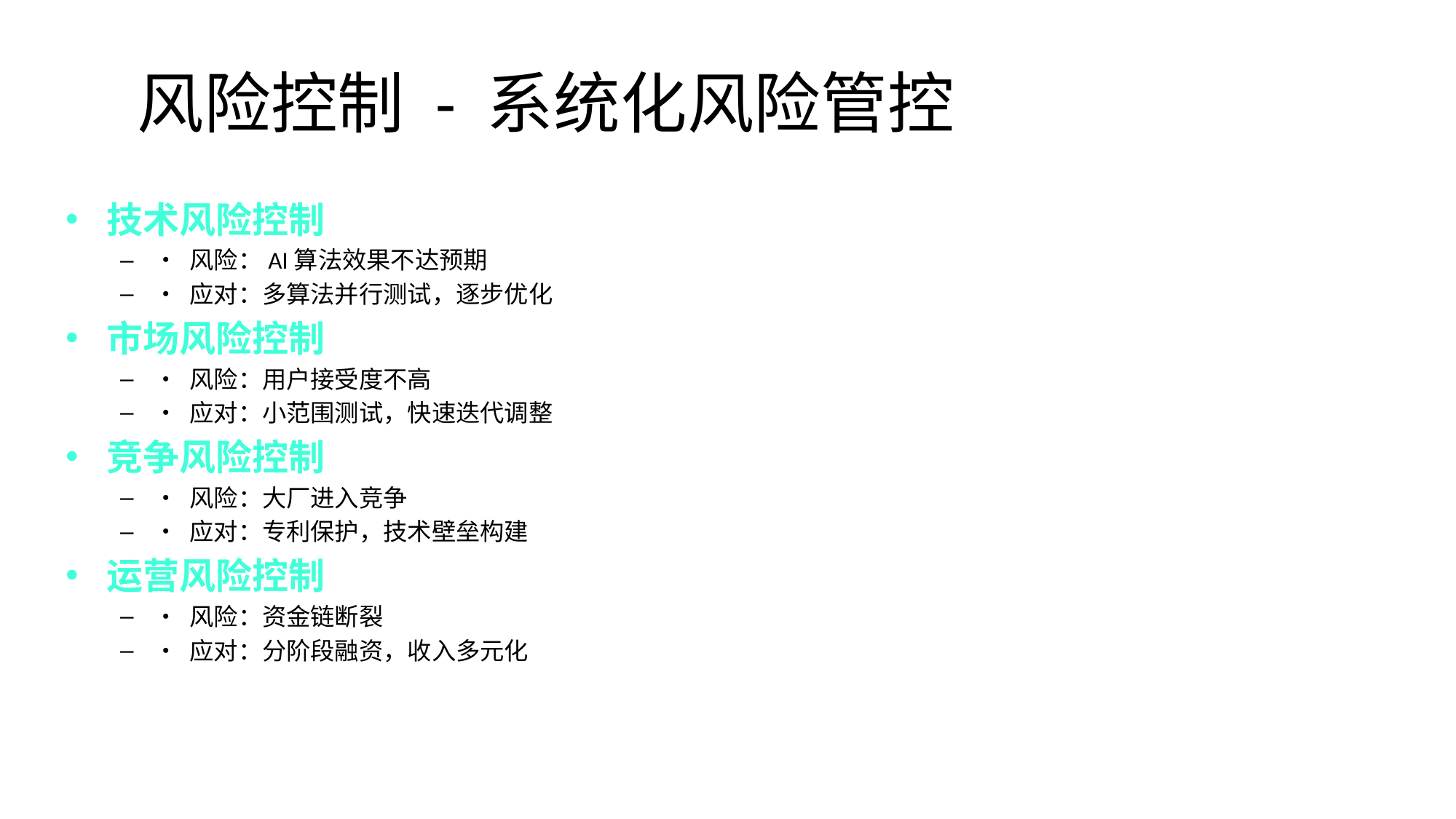

# 风险控制 - 系统化风险管控
技术风险控制
• 风险：AI算法效果不达预期
• 应对：多算法并行测试，逐步优化
市场风险控制
• 风险：用户接受度不高
• 应对：小范围测试，快速迭代调整
竞争风险控制
• 风险：大厂进入竞争
• 应对：专利保护，技术壁垒构建
运营风险控制
• 风险：资金链断裂
• 应对：分阶段融资，收入多元化